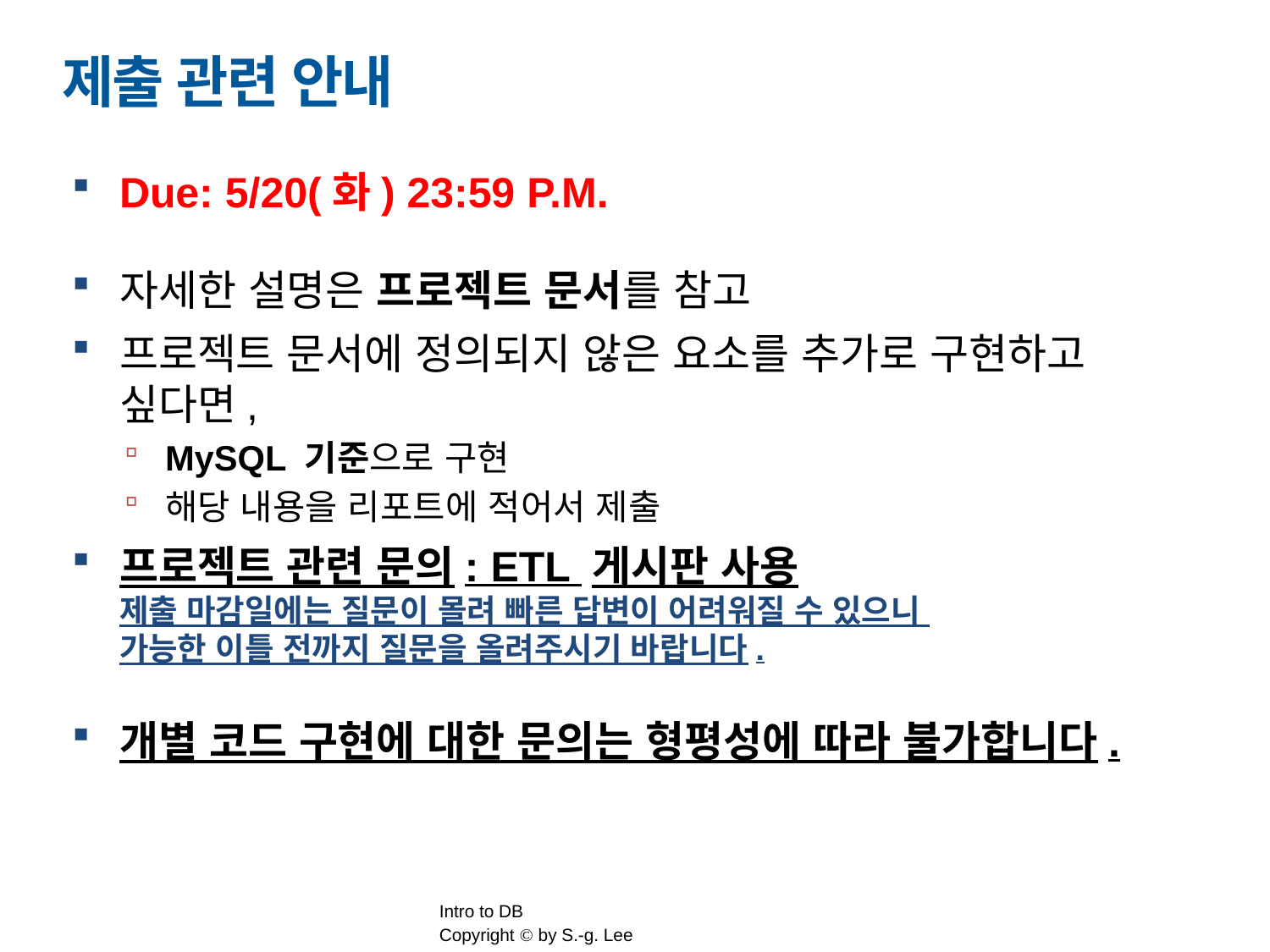

# 제출 관련 안내
Due: 5/20(화) 23:59 P.M.
자세한 설명은 프로젝트 문서를 참고
프로젝트 문서에 정의되지 않은 요소를 추가로 구현하고 싶다면,
MySQL 기준으로 구현
해당 내용을 리포트에 적어서 제출
프로젝트 관련 문의: ETL 게시판 사용
제출 마감일에는 질문이 몰려 빠른 답변이 어려워질 수 있으니
가능한 이틀 전까지 질문을 올려주시기 바랍니다.
개별 코드 구현에 대한 문의는 형평성에 따라 불가합니다.​